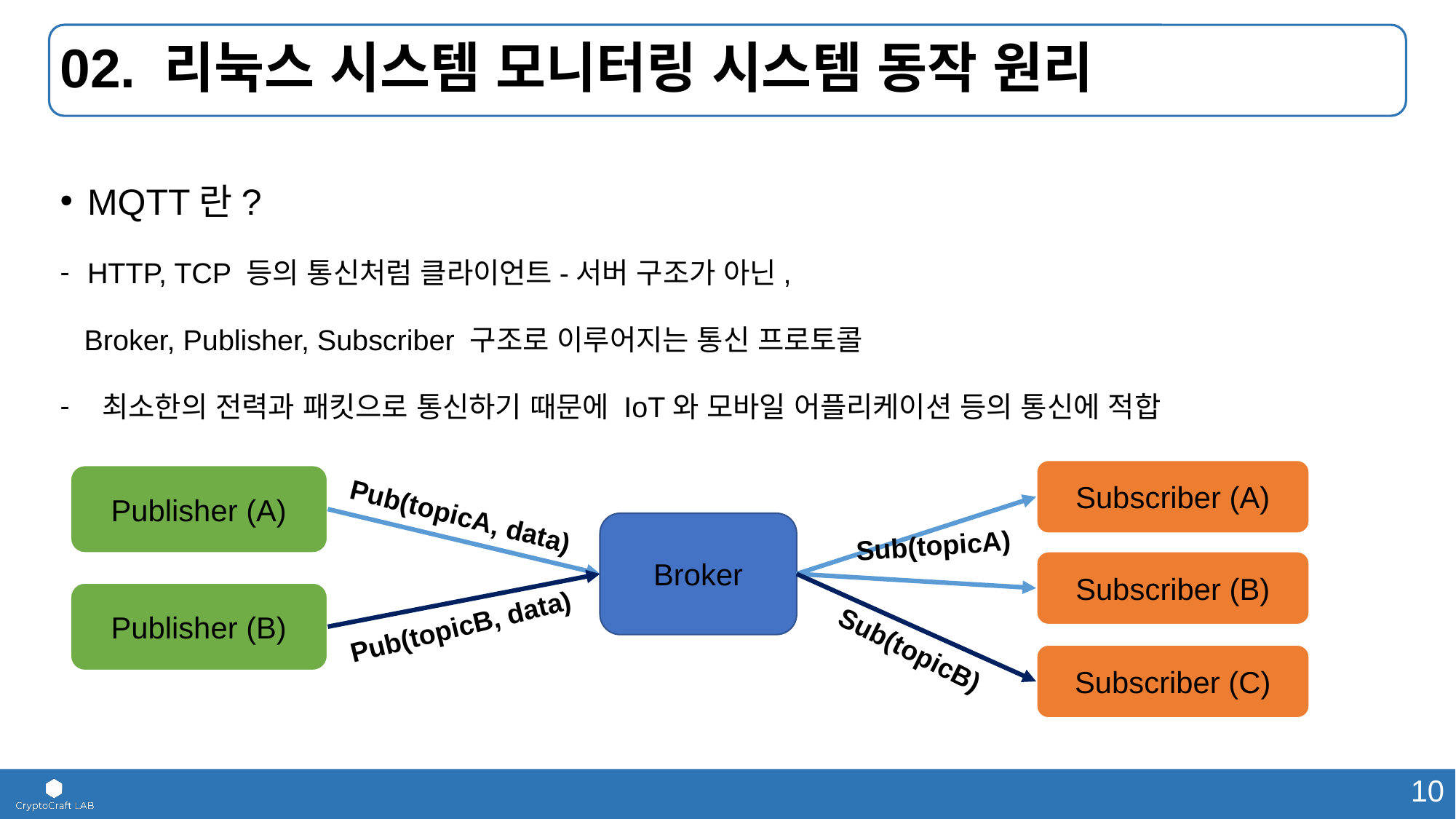

# 02. 리눅스 시스템 모니터링 시스템 동작 원리
MQTT란?
HTTP, TCP 등의 통신처럼 클라이언트-서버 구조가 아닌,
   Broker, Publisher, Subscriber 구조로 이루어지는 통신 프로토콜
 최소한의 전력과 패킷으로 통신하기 때문에 IoT와 모바일 어플리케이션 등의 통신에 적합
Subscriber (A)
Publisher (A)
Pub(topicA, data)
Broker
Sub(topicA)
Subscriber (B)
Publisher (B)
Pub(topicB, data)
Sub(topicB)
Subscriber (C)